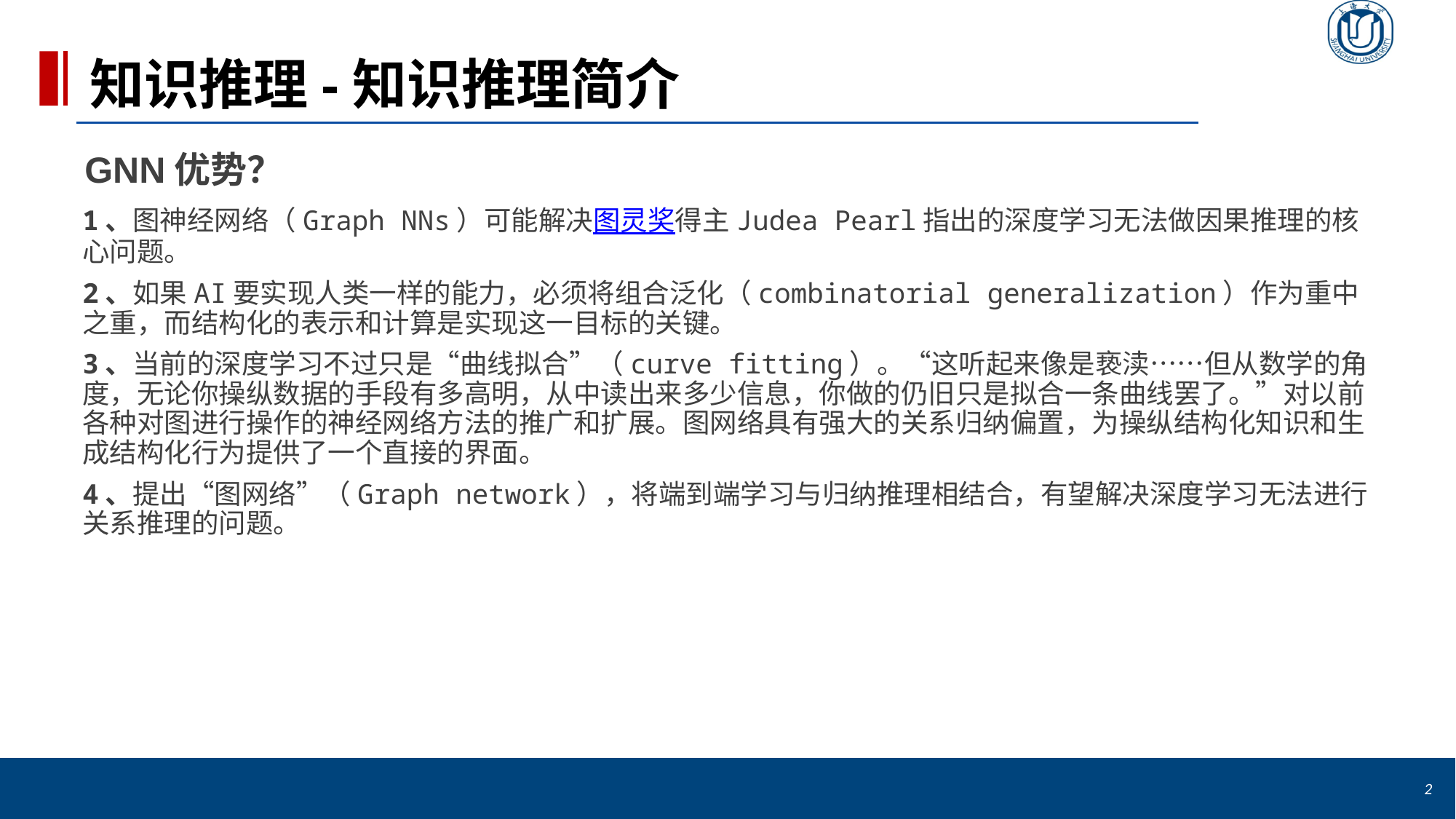

# 知识推理-知识推理简介
GNN优势？
1、图神经网络（Graph NNs）可能解决图灵奖得主Judea Pearl指出的深度学习无法做因果推理的核心问题。
2、如果AI要实现人类一样的能力，必须将组合泛化（combinatorial generalization）作为重中之重，而结构化的表示和计算是实现这一目标的关键。
3、当前的深度学习不过只是“曲线拟合”（curve fitting）。“这听起来像是亵渎……但从数学的角度，无论你操纵数据的手段有多高明，从中读出来多少信息，你做的仍旧只是拟合一条曲线罢了。”对以前各种对图进行操作的神经网络方法的推广和扩展。图网络具有强大的关系归纳偏置，为操纵结构化知识和生成结构化行为提供了一个直接的界面。
4、提出“图网络”（Graph network），将端到端学习与归纳推理相结合，有望解决深度学习无法进行关系推理的问题。

2